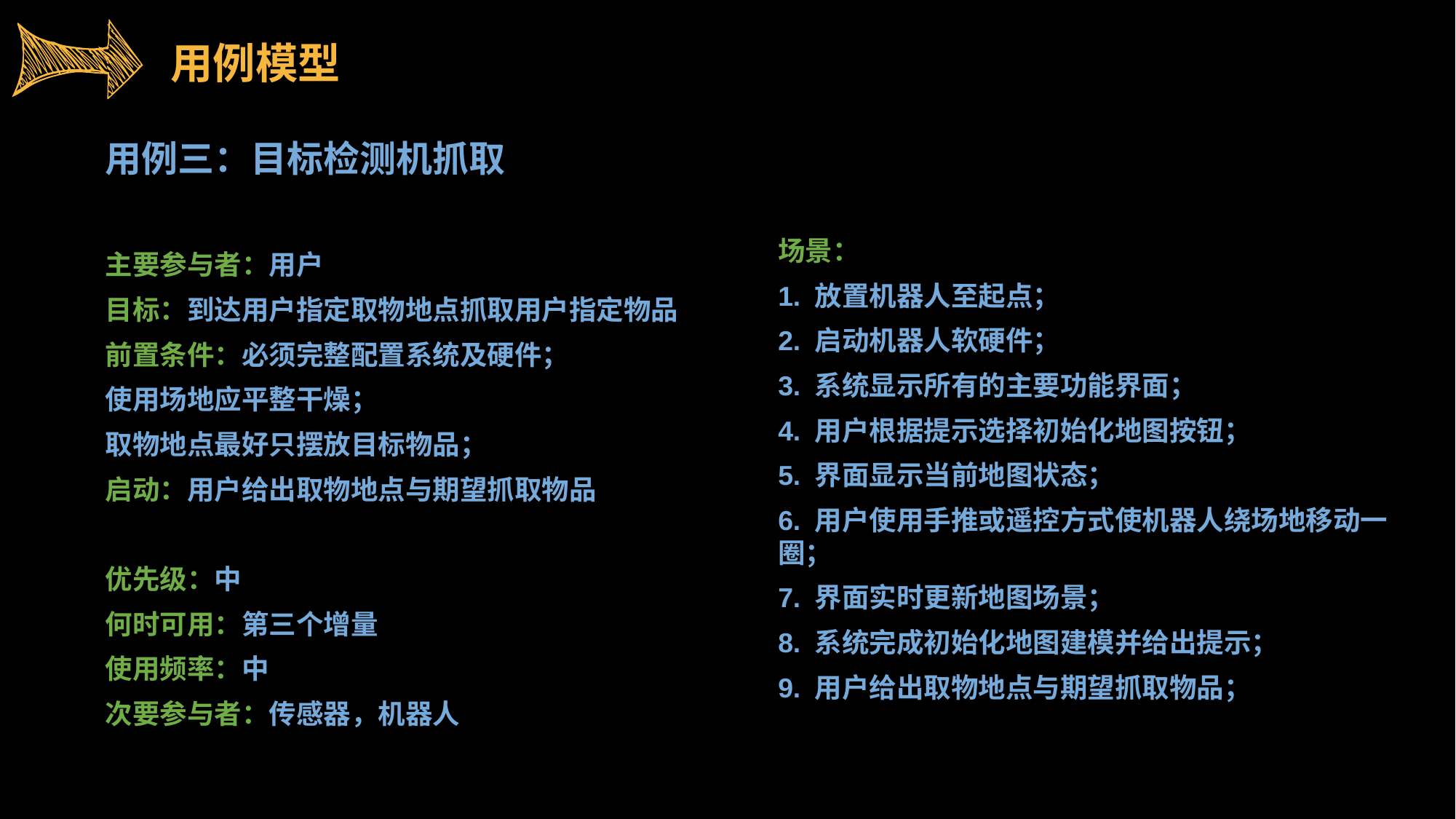

用例模型
用例三：目标检测机抓取

主要参与者：用户
目标：到达用户指定取物地点抓取用户指定物品
前置条件：必须完整配置系统及硬件；
使用场地应平整干燥；
取物地点最好只摆放目标物品；
启动：用户给出取物地点与期望抓取物品

优先级：中
何时可用：第三个增量
使用频率：中
次要参与者：传感器，机器人
场景：
1. 放置机器人至起点；
2. 启动机器人软硬件；
3. 系统显示所有的主要功能界面；
4. 用户根据提示选择初始化地图按钮；
5. 界面显示当前地图状态；
6. 用户使用手推或遥控方式使机器人绕场地移动一圈；
7. 界面实时更新地图场景；
8. 系统完成初始化地图建模并给出提示；
9. 用户给出取物地点与期望抓取物品；